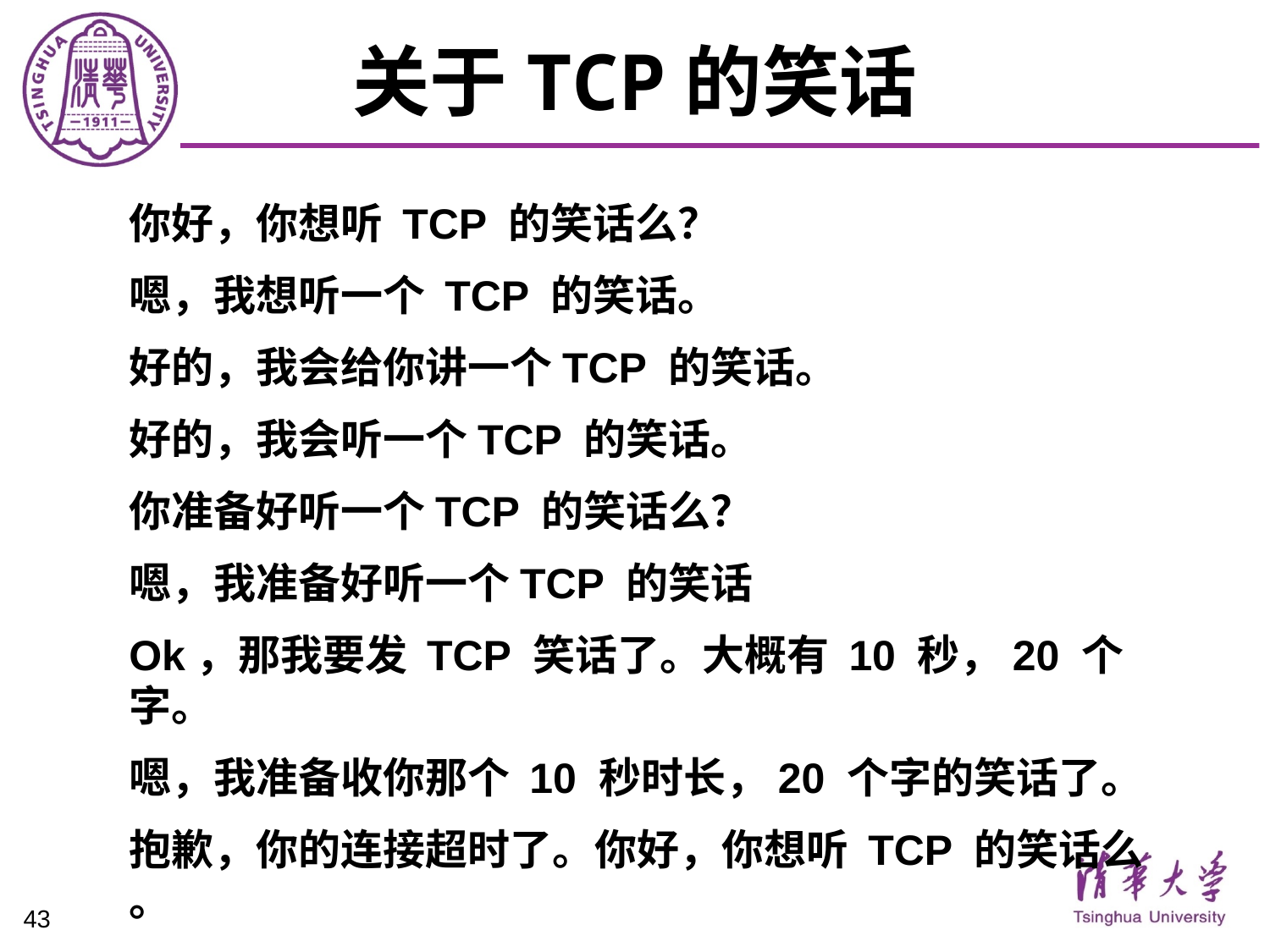

# 关于TCP的笑话
你好，你想听 TCP 的笑话么？
嗯，我想听一个 TCP 的笑话。
好的，我会给你讲一个TCP 的笑话。
好的，我会听一个TCP 的笑话。
你准备好听一个TCP 的笑话么？
嗯，我准备好听一个TCP 的笑话
Ok，那我要发 TCP 笑话了。大概有 10 秒，20 个字。
嗯，我准备收你那个 10 秒时长，20 个字的笑话了。
抱歉，你的连接超时了。你好，你想听 TCP 的笑话么 。
43